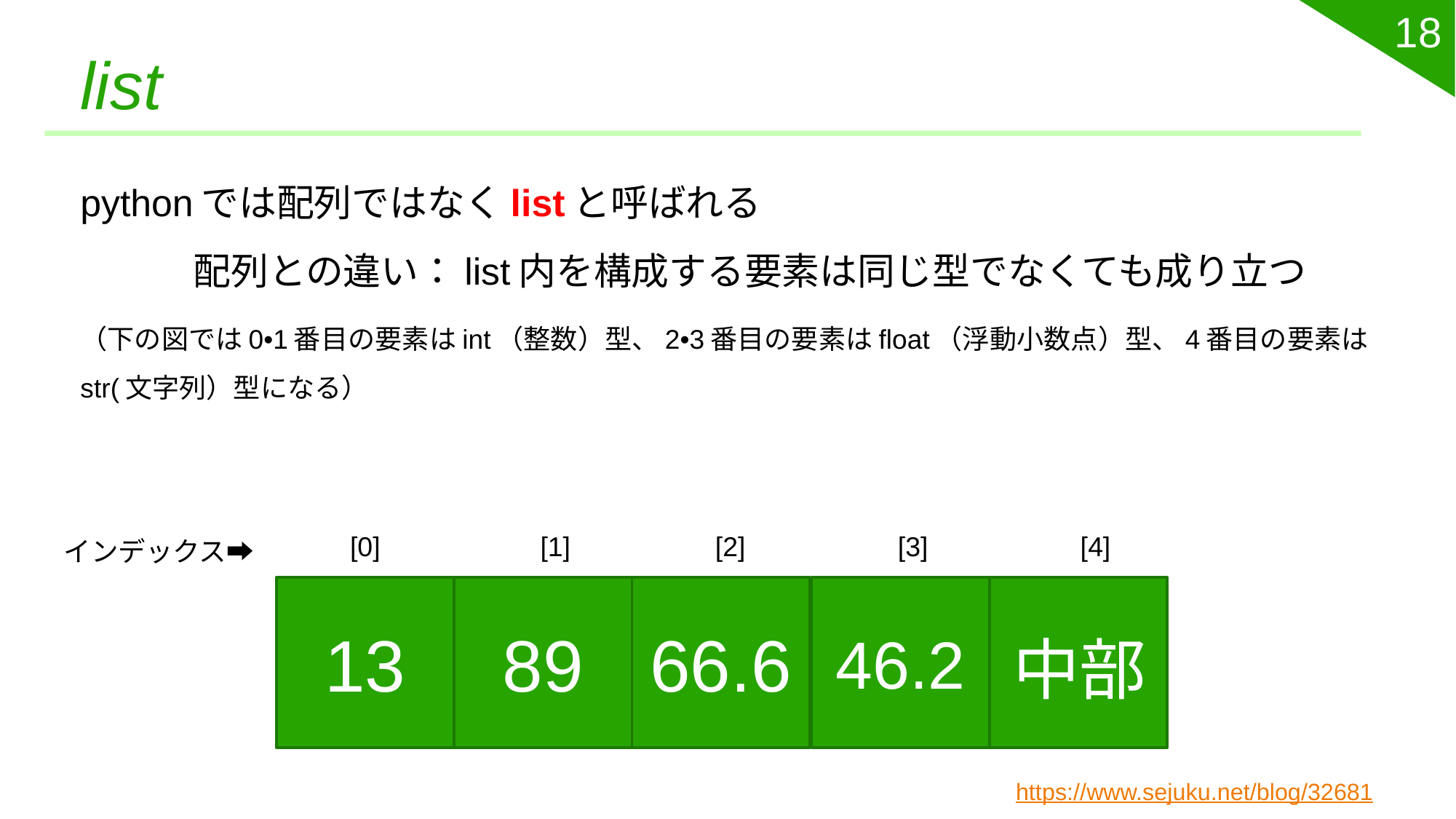

18
# list
pythonでは配列ではなくlistと呼ばれる　　　　　　　　　　　　　　　　　　　　配列との違い：list内を構成する要素は同じ型でなくても成り立つ
（下の図では0•1番目の要素はint（整数）型、2•3番目の要素はfloat（浮動小数点）型、4番目の要素はstr(文字列）型になる）
　　[0]                     [1]                   [2]                    [3]                    [4]
インデックス➡
13
89
66.6
46.2

中部
https://www.sejuku.net/blog/32681